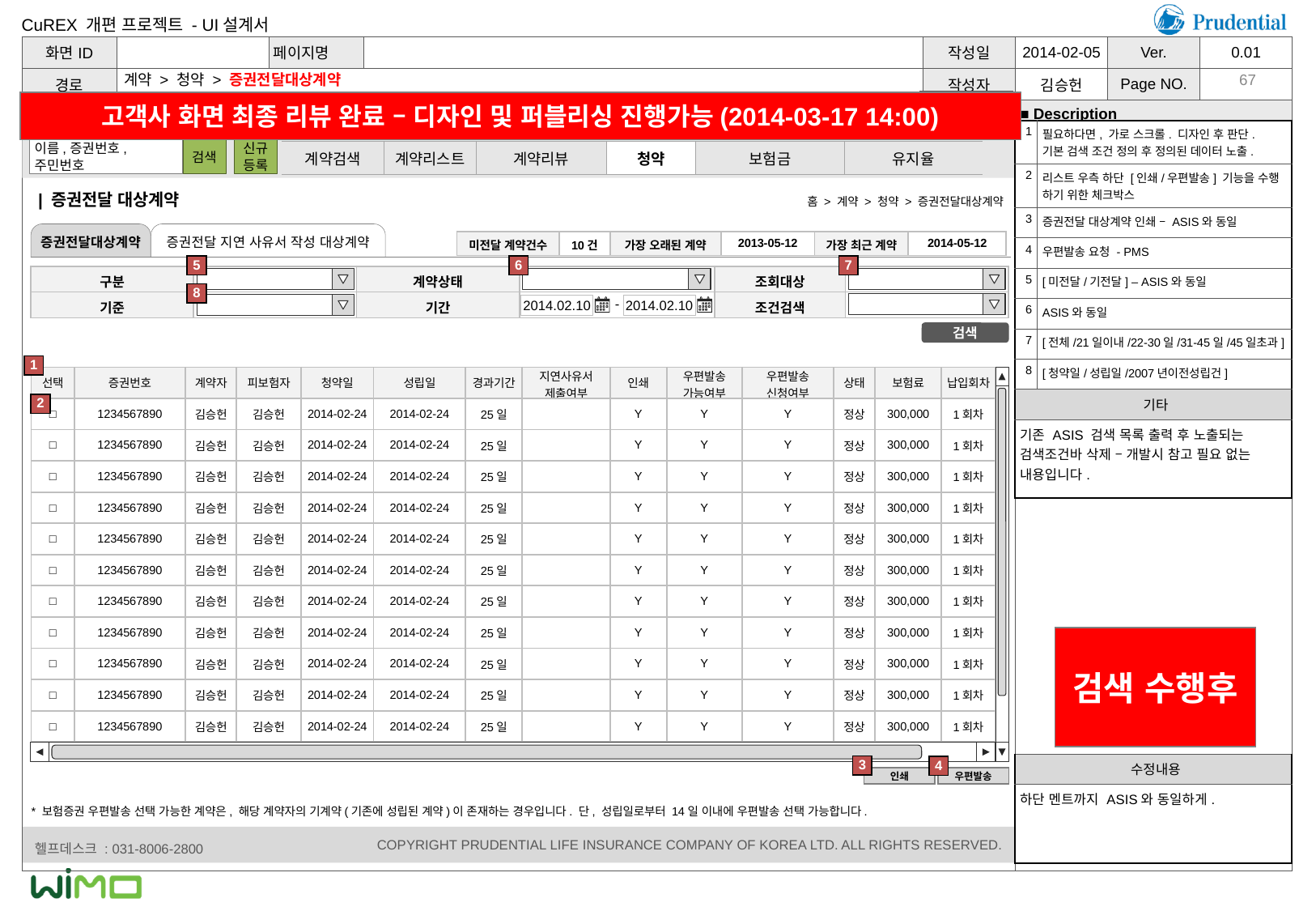

계약 > 청약 > 증권전달대상계약
67
고객사 화면 최종 리뷰 완료 – 디자인 및 퍼블리싱 진행가능(2014-03-17 14:00)
| 1 | 필요하다면, 가로 스크롤. 디자인 후 판단. 기본 검색 조건 정의 후 정의된 데이터 노출. |
| --- | --- |
| 2 | 리스트 우측 하단 [인쇄/우편발송] 기능을 수행 하기 위한 체크박스 |
| 3 | 증권전달 대상계약 인쇄 – ASIS와 동일 |
| 4 | 우편발송 요청 - PMS |
| 5 | [미전달/기전달] – ASIS와 동일 |
| 6 | ASIS와 동일 |
| 7 | [전체/21일이내/22-30일/31-45일/45일초과] |
| 8 | [청약일/성립일/2007년이전성립건] |
| 기타 |  |
| 기존 ASIS 검색 목록 출력 후 노출되는 검색조건바 삭제 – 개발시 참고 필요 없는 내용입니다. |  |
| 계약검색 | 계약리스트 | 계약리뷰 | 청약 | 보험금 | 유지율 |
| --- | --- | --- | --- | --- | --- |
| 증권전달 대상계약
홈 > 계약 > 청약 > 증권전달대상계약
증권전달대상계약
증권전달 지연 사유서 작성 대상계약
| 미전달 계약건수 | 10건 | 가장 오래된 계약 | 2013-05-12 | 가장 최근 계약 | 2014-05-12 |
| --- | --- | --- | --- | --- | --- |
5
6
7
| 구분 |  | 계약상태 |  | 조회대상 |  |
| --- | --- | --- | --- | --- | --- |
| 기준 |  | 기간 | - | 조건검색 |  |

8

2014.02.10
2014.02.10

검색
1

| 선택 | 증권번호 | 계약자 | 피보험자 | 청약일 | 성립일 | 경과기간 | 지연사유서 제출여부 | 인쇄 | 우편발송 가능여부 | 우편발송 신청여부 | 상태 | 보험료 | 납입회차 |
| --- | --- | --- | --- | --- | --- | --- | --- | --- | --- | --- | --- | --- | --- |
| □ | 1234567890 | 김승헌 | 김승헌 | 2014-02-24 | 2014-02-24 | 25일 |  | Y | Y | Y | 정상 | 300,000 | 1회차 |
| □ | 1234567890 | 김승헌 | 김승헌 | 2014-02-24 | 2014-02-24 | 25일 |  | Y | Y | Y | 정상 | 300,000 | 1회차 |
| □ | 1234567890 | 김승헌 | 김승헌 | 2014-02-24 | 2014-02-24 | 25일 |  | Y | Y | Y | 정상 | 300,000 | 1회차 |
| □ | 1234567890 | 김승헌 | 김승헌 | 2014-02-24 | 2014-02-24 | 25일 |  | Y | Y | Y | 정상 | 300,000 | 1회차 |
| □ | 1234567890 | 김승헌 | 김승헌 | 2014-02-24 | 2014-02-24 | 25일 |  | Y | Y | Y | 정상 | 300,000 | 1회차 |
| □ | 1234567890 | 김승헌 | 김승헌 | 2014-02-24 | 2014-02-24 | 25일 |  | Y | Y | Y | 정상 | 300,000 | 1회차 |
| □ | 1234567890 | 김승헌 | 김승헌 | 2014-02-24 | 2014-02-24 | 25일 |  | Y | Y | Y | 정상 | 300,000 | 1회차 |
| □ | 1234567890 | 김승헌 | 김승헌 | 2014-02-24 | 2014-02-24 | 25일 |  | Y | Y | Y | 정상 | 300,000 | 1회차 |
| □ | 1234567890 | 김승헌 | 김승헌 | 2014-02-24 | 2014-02-24 | 25일 |  | Y | Y | Y | 정상 | 300,000 | 1회차 |
| □ | 1234567890 | 김승헌 | 김승헌 | 2014-02-24 | 2014-02-24 | 25일 |  | Y | Y | Y | 정상 | 300,000 | 1회차 |
| □ | 1234567890 | 김승헌 | 김승헌 | 2014-02-24 | 2014-02-24 | 25일 |  | Y | Y | Y | 정상 | 300,000 | 1회차 |
2
검색 수행후

| 수정내용 |
| --- |
| 하단 멘트까지 ASIS와 동일하게. |
3
4
인쇄
우편발송
* 보험증권 우편발송 선택 가능한 계약은, 해당 계약자의 기계약(기존에 성립된 계약)이 존재하는 경우입니다. 단, 성립일로부터 14일 이내에 우편발송 선택 가능합니다.